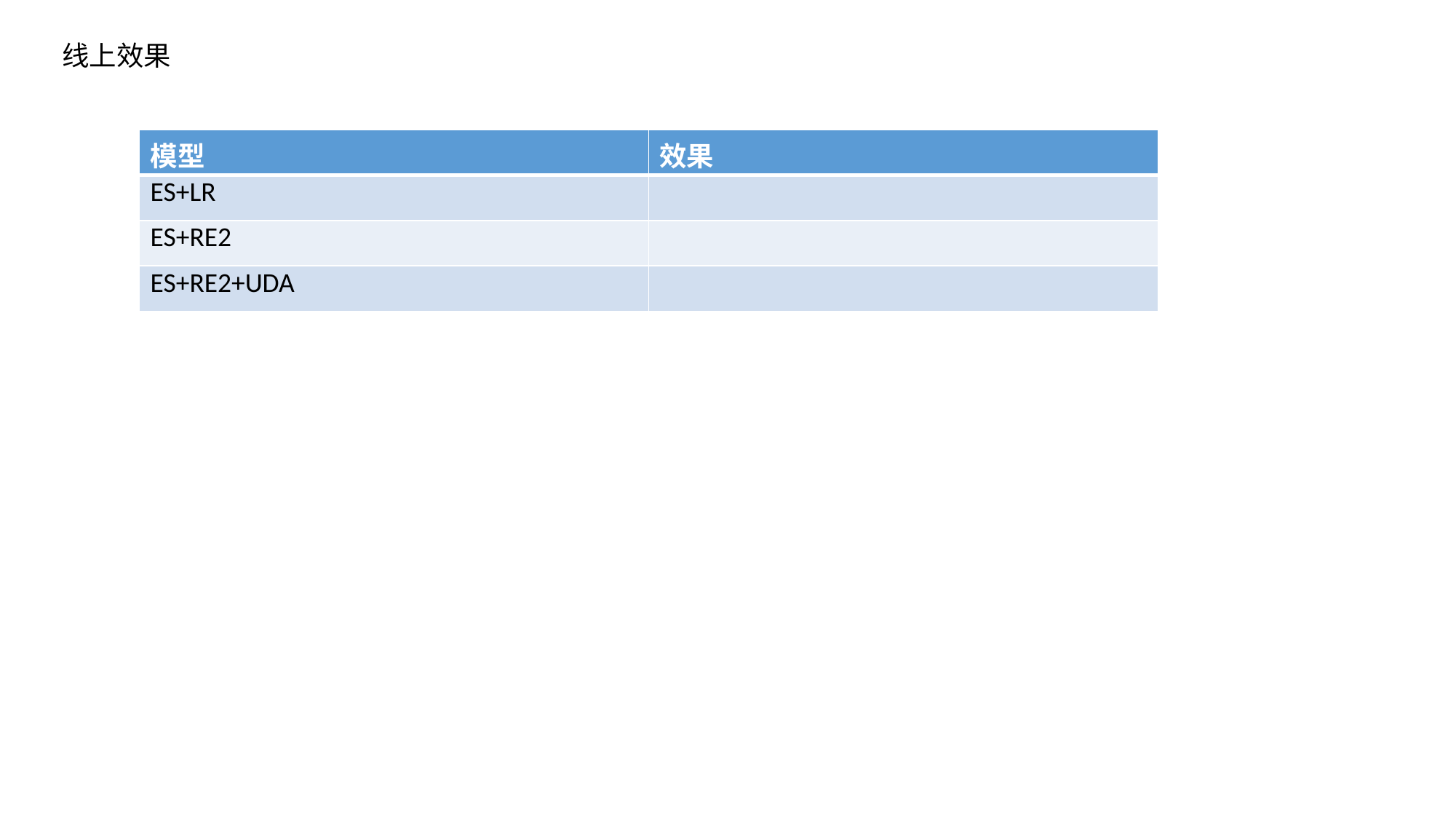

线上效果
| 模型 | 效果 |
| --- | --- |
| ES+LR |  |
| ES+RE2 |  |
| ES+RE2+UDA |  |